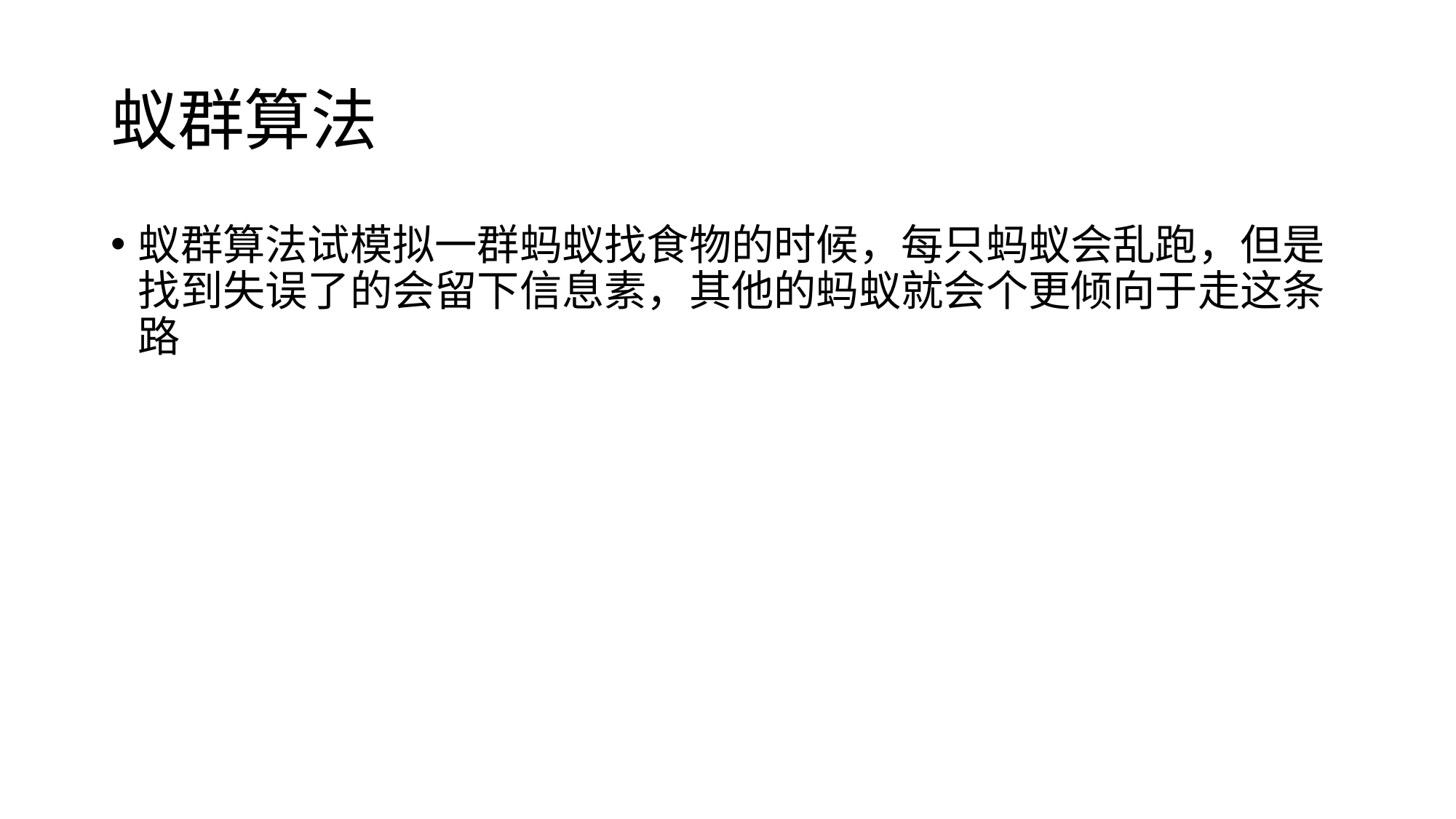

# 蚁群算法
蚁群算法试模拟一群蚂蚁找食物的时候，每只蚂蚁会乱跑，但是找到失误了的会留下信息素，其他的蚂蚁就会个更倾向于走这条路